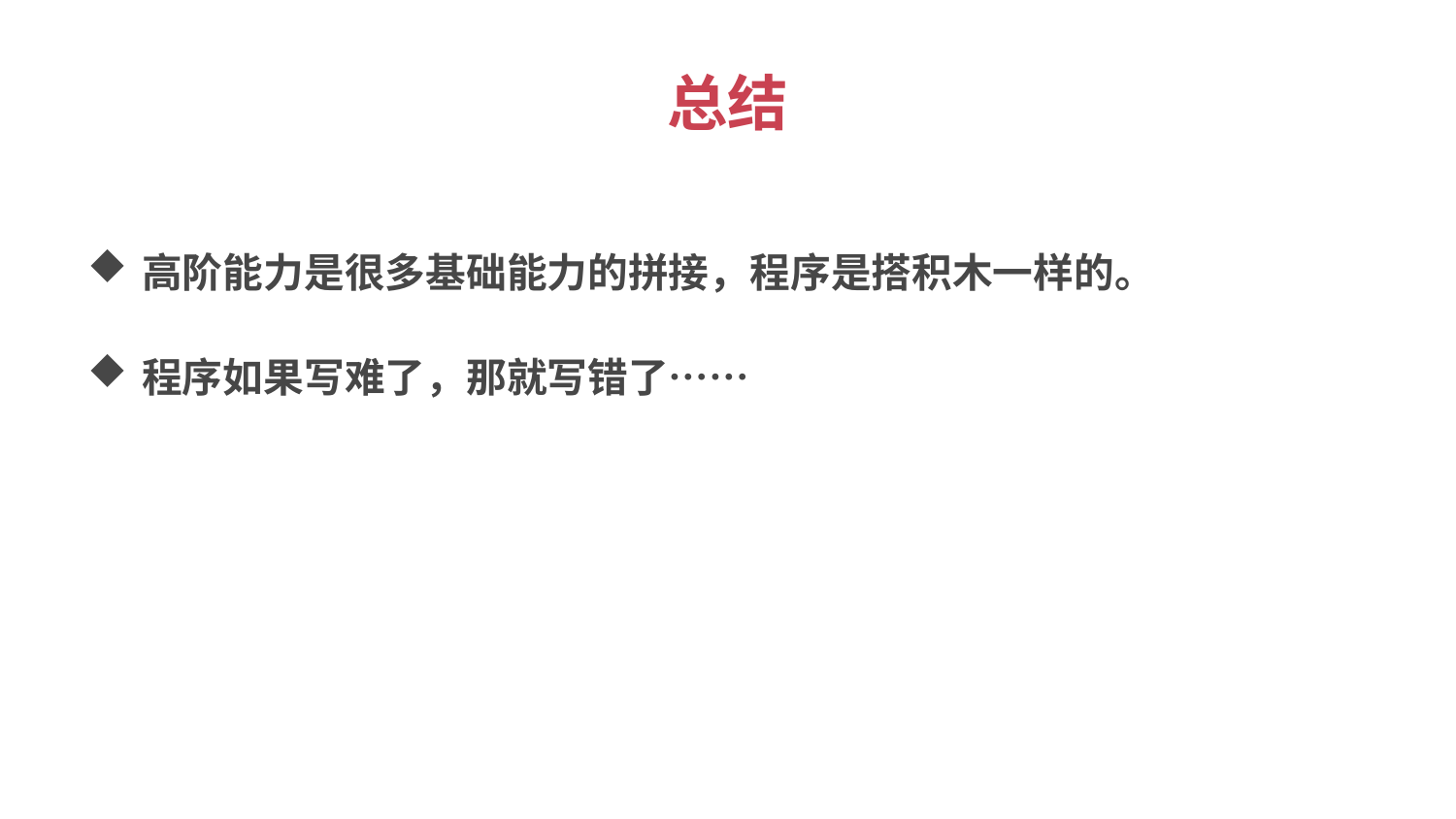

# 总结
高阶能力是很多基础能力的拼接，程序是搭积木一样的。
程序如果写难了，那就写错了……